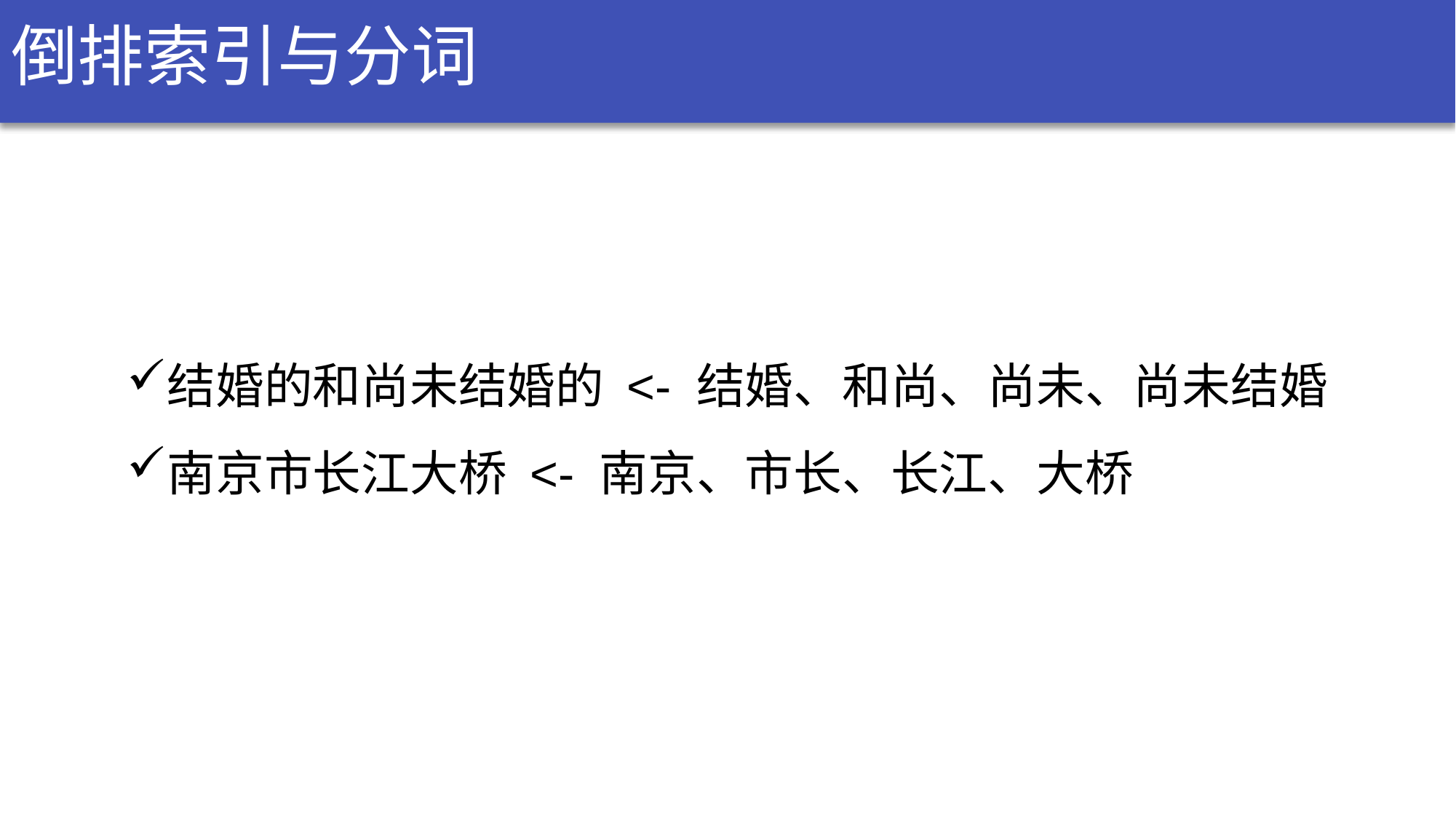

# 倒排索引与分词

结婚的和尚未结婚的 <- 结婚、和尚、尚未、尚未结婚
南京市长江大桥 <- 南京、市长、长江、大桥